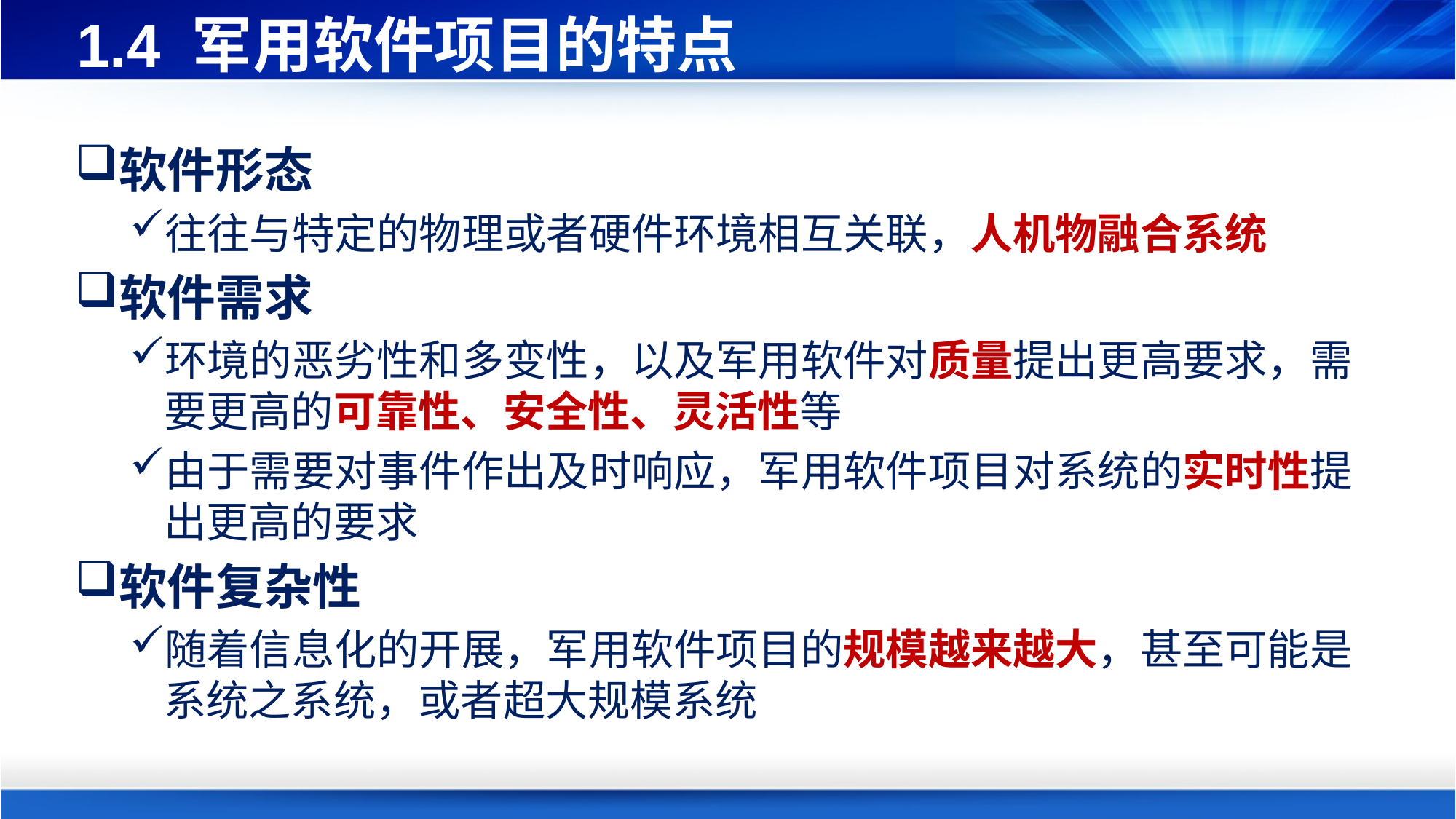

# 1.4 军用软件项目的特点
软件形态
往往与特定的物理或者硬件环境相互关联，人机物融合系统
软件需求
环境的恶劣性和多变性，以及军用软件对质量提出更高要求，需要更高的可靠性、安全性、灵活性等
由于需要对事件作出及时响应，军用软件项目对系统的实时性提出更高的要求
软件复杂性
随着信息化的开展，军用软件项目的规模越来越大，甚至可能是系统之系统，或者超大规模系统